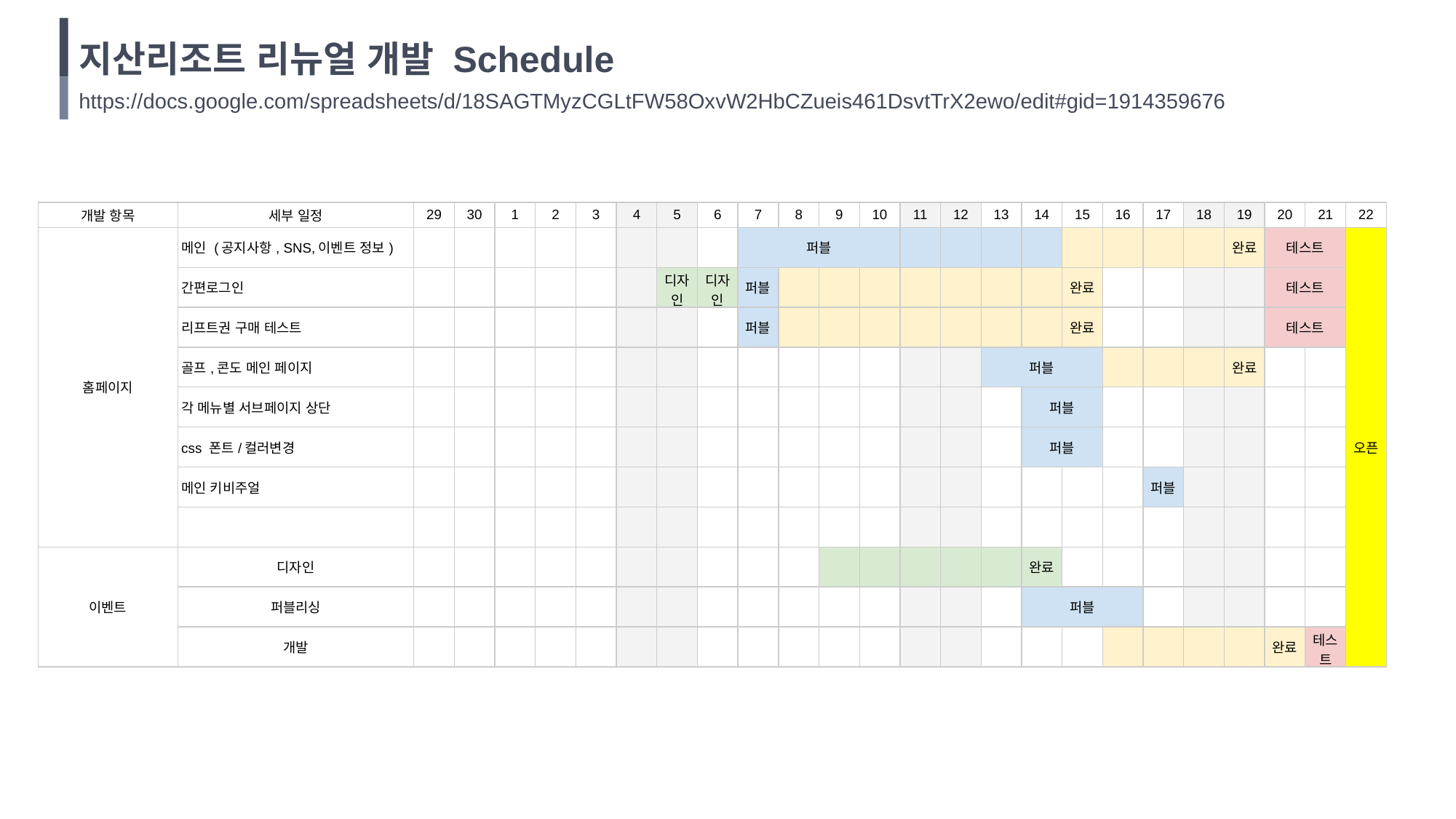

지산리조트 리뉴얼 개발 Schedule
https://docs.google.com/spreadsheets/d/18SAGTMyzCGLtFW58OxvW2HbCZueis461DsvtTrX2ewo/edit#gid=1914359676
| 개발 항목 | 세부 일정 | 29 | 30 | 1 | 2 | 3 | 4 | 5 | 6 | 7 | 8 | 9 | 10 | 11 | 12 | 13 | 14 | 15 | 16 | 17 | 18 | 19 | 20 | 21 | 22 |
| --- | --- | --- | --- | --- | --- | --- | --- | --- | --- | --- | --- | --- | --- | --- | --- | --- | --- | --- | --- | --- | --- | --- | --- | --- | --- |
| 홈페이지 | 메인 (공지사항, SNS,이벤트 정보) |  |  |  |  |  |  |  |  | 퍼블 |  |  |  |  |  |  |  |  |  |  |  | 완료 | 테스트 |  | 오픈 |
|  | 간편로그인 |  |  |  |  |  |  | 디자인 | 디자인 | 퍼블 |  |  |  |  |  |  |  | 완료 |  |  |  |  | 테스트 |  |  |
|  | 리프트권 구매 테스트 |  |  |  |  |  |  |  |  | 퍼블 |  |  |  |  |  |  |  | 완료 |  |  |  |  | 테스트 |  |  |
|  | 골프,콘도 메인 페이지 |  |  |  |  |  |  |  |  |  |  |  |  |  |  | 퍼블 |  |  |  |  |  | 완료 |  |  |  |
|  | 각 메뉴별 서브페이지 상단 |  |  |  |  |  |  |  |  |  |  |  |  |  |  |  | 퍼블 |  |  |  |  |  |  |  |  |
|  | css 폰트/컬러변경 |  |  |  |  |  |  |  |  |  |  |  |  |  |  |  | 퍼블 |  |  |  |  |  |  |  |  |
|  | 메인 키비주얼 |  |  |  |  |  |  |  |  |  |  |  |  |  |  |  |  |  |  | 퍼블 |  |  |  |  |  |
|  |  |  |  |  |  |  |  |  |  |  |  |  |  |  |  |  |  |  |  |  |  |  |  |  |  |
| 이벤트 | 디자인 |  |  |  |  |  |  |  |  |  |  |  |  |  |  |  | 완료 |  |  |  |  |  |  |  |  |
|  | 퍼블리싱 |  |  |  |  |  |  |  |  |  |  |  |  |  |  |  | 퍼블 |  |  |  |  |  |  |  |  |
|  | 개발 |  |  |  |  |  |  |  |  |  |  |  |  |  |  |  |  |  |  |  |  |  | 완료 | 테스트 |  |